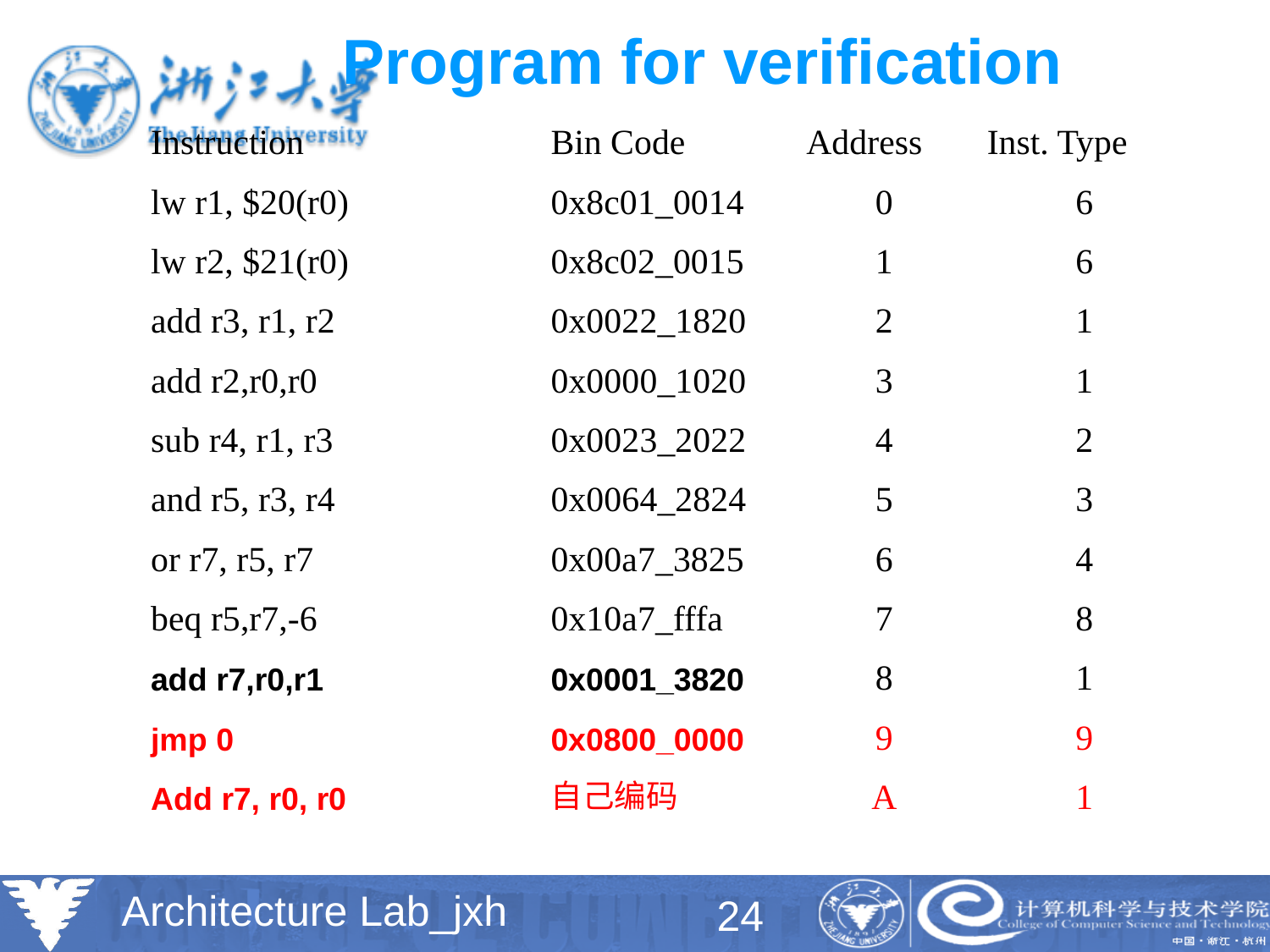

# Program for verification
|  | Instruction | Bin Code | Address | Inst. Type |
| --- | --- | --- | --- | --- |
|  | lw r1, $20(r0) | 0x8c01\_0014 | 0 | 6 |
|  | lw r2, $21(r0) | 0x8c02\_0015 | 1 | 6 |
|  | add r3, r1, r2 | 0x0022\_1820 | 2 | 1 |
|  | add r2,r0,r0 | 0x0000\_1020 | 3 | 1 |
|  | sub r4, r1, r3 | 0x0023\_2022 | 4 | 2 |
|  | and r5, r3, r4 | 0x0064\_2824 | 5 | 3 |
|  | or r7, r5, r7 | 0x00a7\_3825 | 6 | 4 |
|  | beq r5,r7,-6 | 0x10a7\_fffa | 7 | 8 |
|  | add r7,r0,r1 | 0x0001\_3820 | 8 | 1 |
|  | jmp 0 | 0x0800\_0000 | 9 | 9 |
|  | Add r7, r0, r0 | 自己编码 | A | 1 |